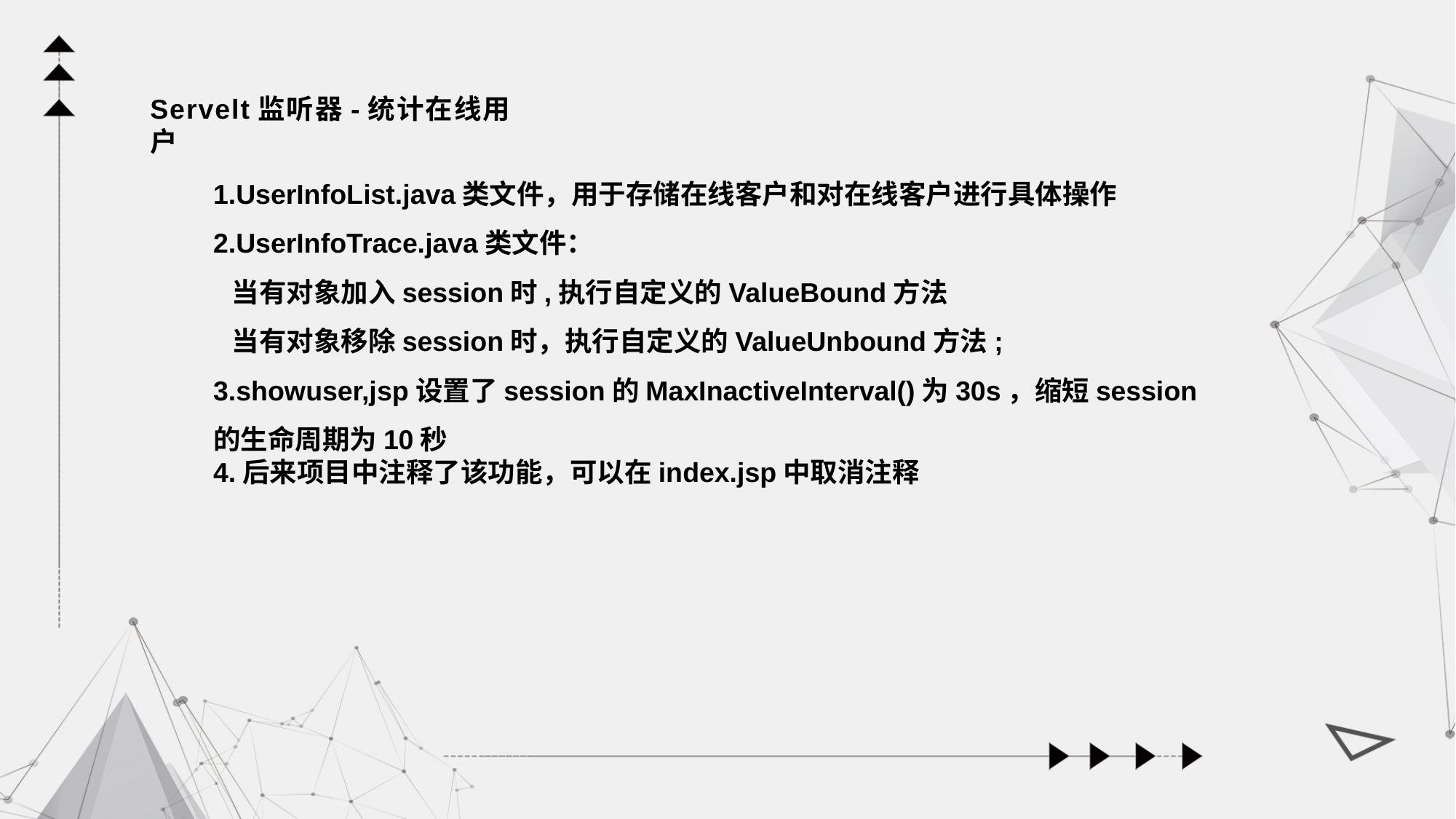

Servelt监听器-统计在线用户
1.UserInfoList.java类文件，用于存储在线客户和对在线客户进行具体操作
2.UserInfoTrace.java类文件：
  当有对象加入session时,执行自定义的ValueBound方法
  当有对象移除session时，执行自定义的ValueUnbound方法;
3.showuser,jsp设置了session的MaxInactiveInterval()为30s，缩短session的生命周期为10秒
4.后来项目中注释了该功能，可以在index.jsp中取消注释